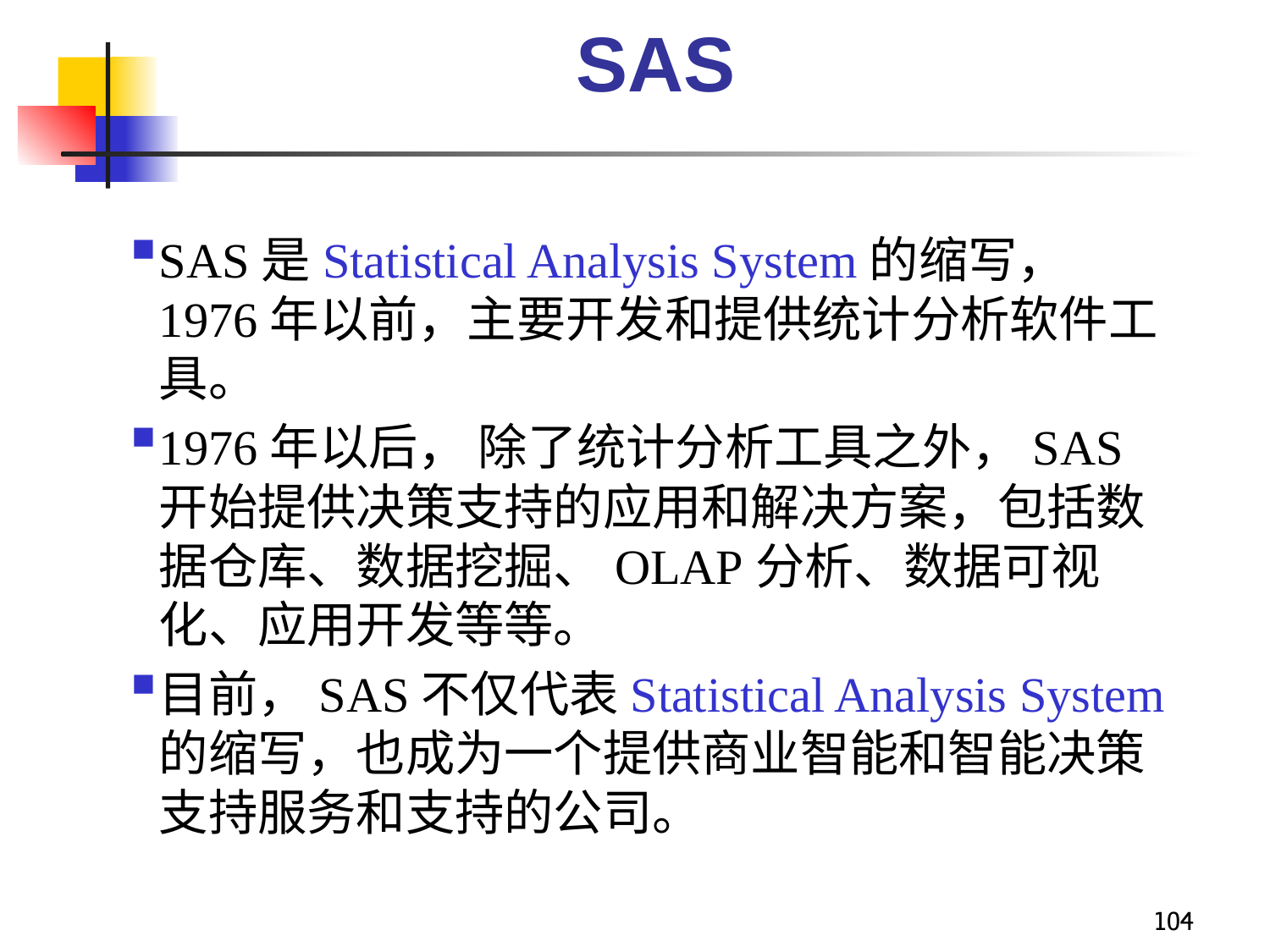

SAS
SAS是Statistical Analysis System的缩写， 1976年以前，主要开发和提供统计分析软件工具。
1976年以后， 除了统计分析工具之外，SAS开始提供决策支持的应用和解决方案，包括数据仓库、数据挖掘、OLAP分析、数据可视化、应用开发等等。
目前，SAS不仅代表Statistical Analysis System的缩写，也成为一个提供商业智能和智能决策支持服务和支持的公司。
104